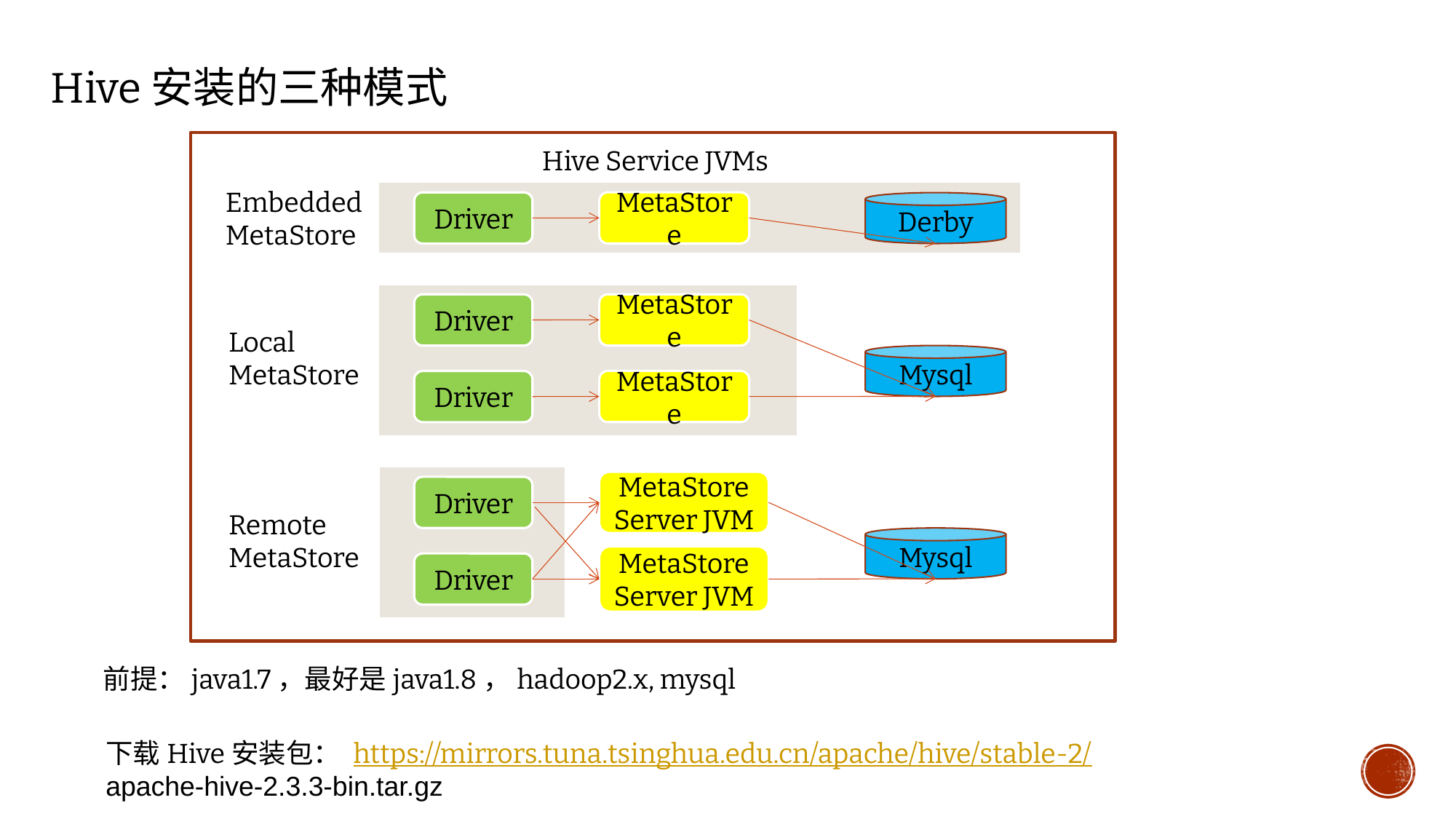

Hive安装的三种模式

Hive Service JVMs
Embedded
MetaStore

MetaStore
Driver
Derby

MetaStore
Driver
Local
MetaStore
Mysql
MetaStore
Driver

MetaStore
Server JVM
Driver
Remote
MetaStore
Mysql
MetaStore
Server JVM
Driver
前提：java1.7，最好是java1.8，hadoop2.x, mysql
下载Hive安装包： https://mirrors.tuna.tsinghua.edu.cn/apache/hive/stable-2/
apache-hive-2.3.3-bin.tar.gz